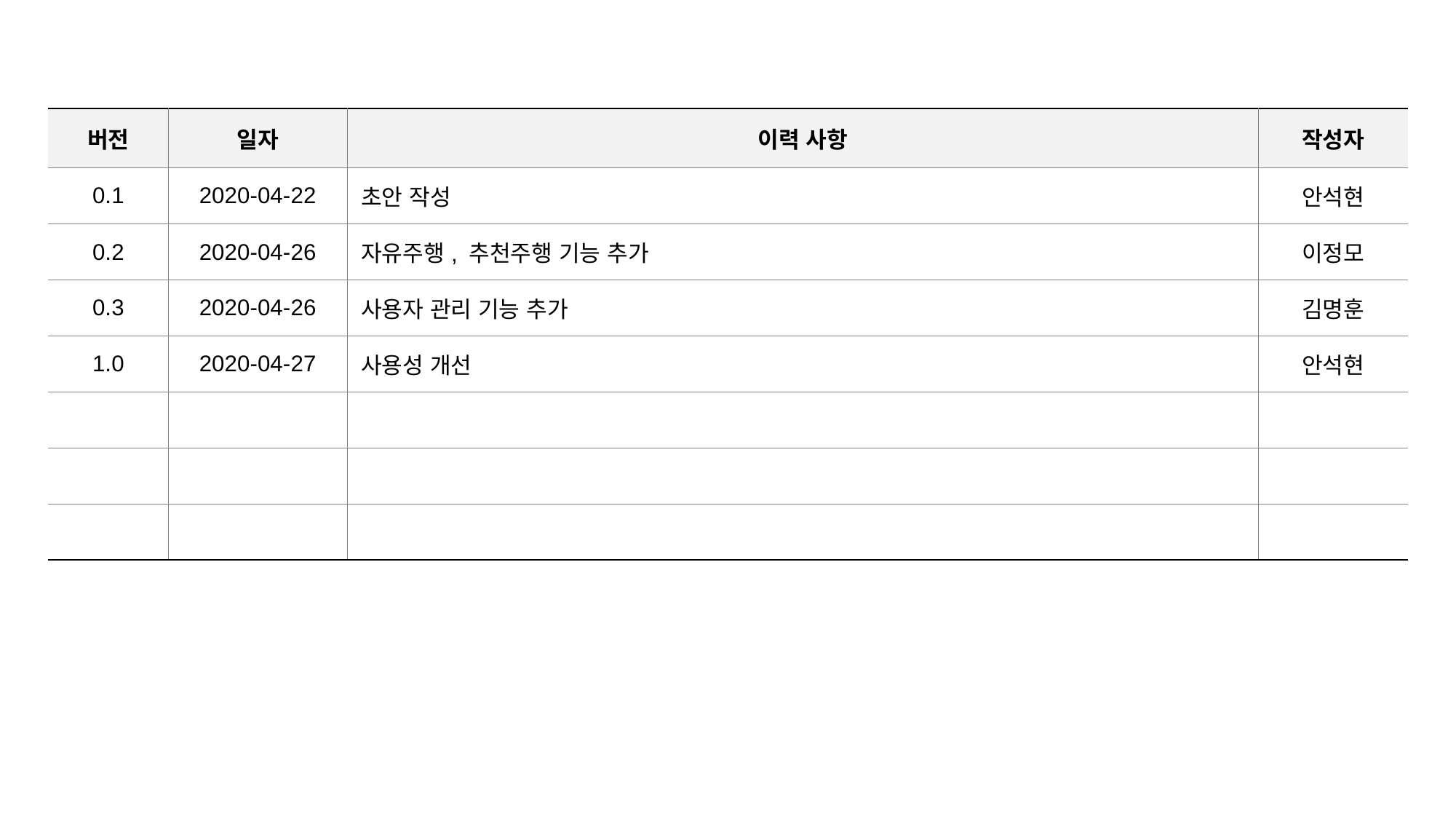

| 버전 | 일자 | 이력 사항 | 작성자 |
| --- | --- | --- | --- |
| 0.1 | 2020-04-22 | 초안 작성 | 안석현 |
| 0.2 | 2020-04-26 | 자유주행, 추천주행 기능 추가 | 이정모 |
| 0.3 | 2020-04-26 | 사용자 관리 기능 추가 | 김명훈 |
| 1.0 | 2020-04-27 | 사용성 개선 | 안석현 |
|  |  |  |  |
|  |  |  |  |
|  |  |  |  |